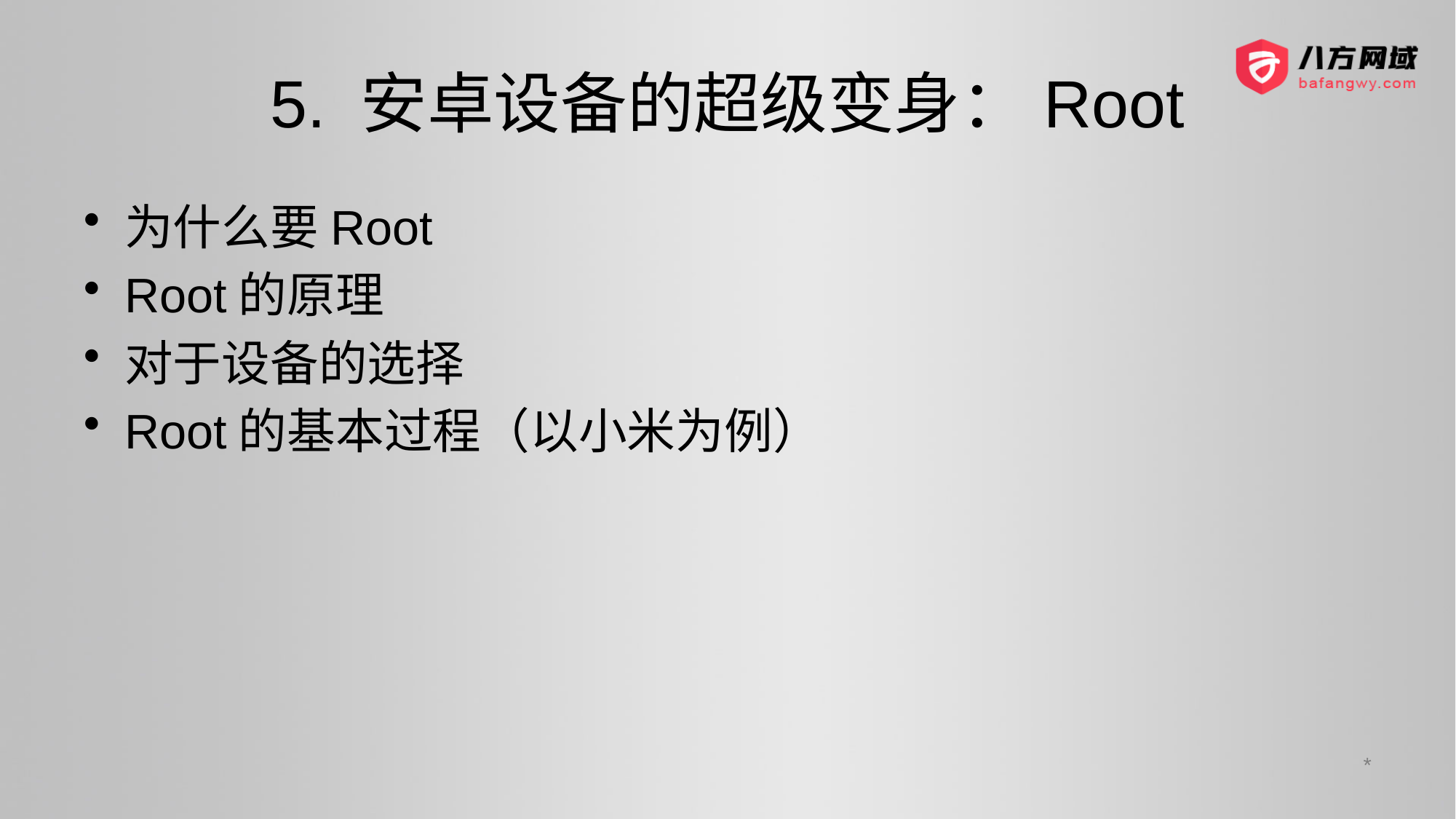

# 5. 安卓设备的超级变身：Root
为什么要Root
Root的原理
对于设备的选择
Root的基本过程（以小米为例）
*